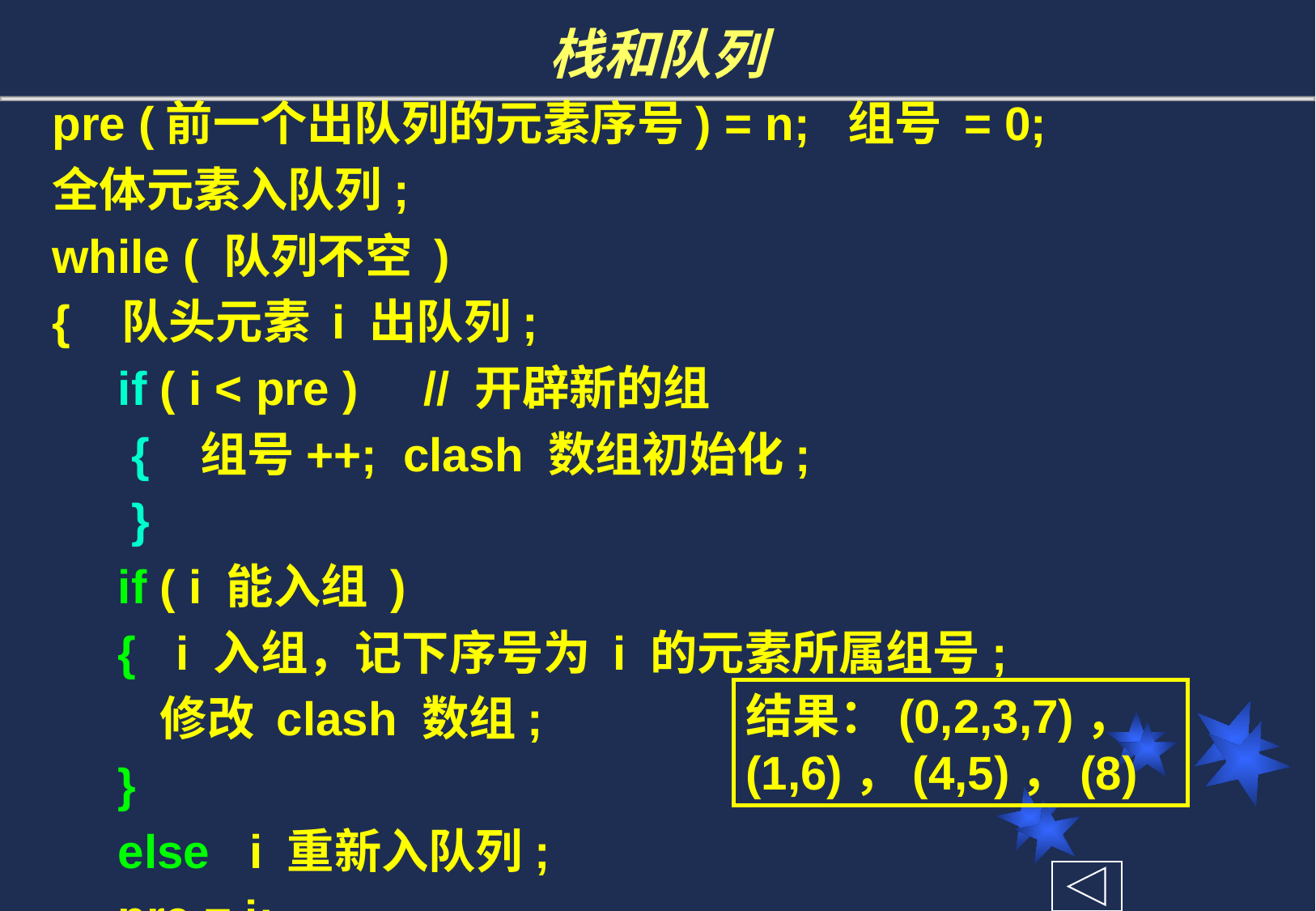

# 栈和队列
pre (前一个出队列的元素序号) = n;  组号 = 0;
全体元素入队列;
while ( 队列不空 )
{   队头元素 i 出队列;
     if ( i < pre )     // 开辟新的组
      {   组号++;  clash 数组初始化;
      }
     if ( i 能入组 )
     {   i 入组，记下序号为 i 的元素所属组号;
         修改 clash 数组;
     }
     else   i 重新入队列;
     pre = i;
}
结果：(0,2,3,7)，(1,6)，(4,5)，(8)